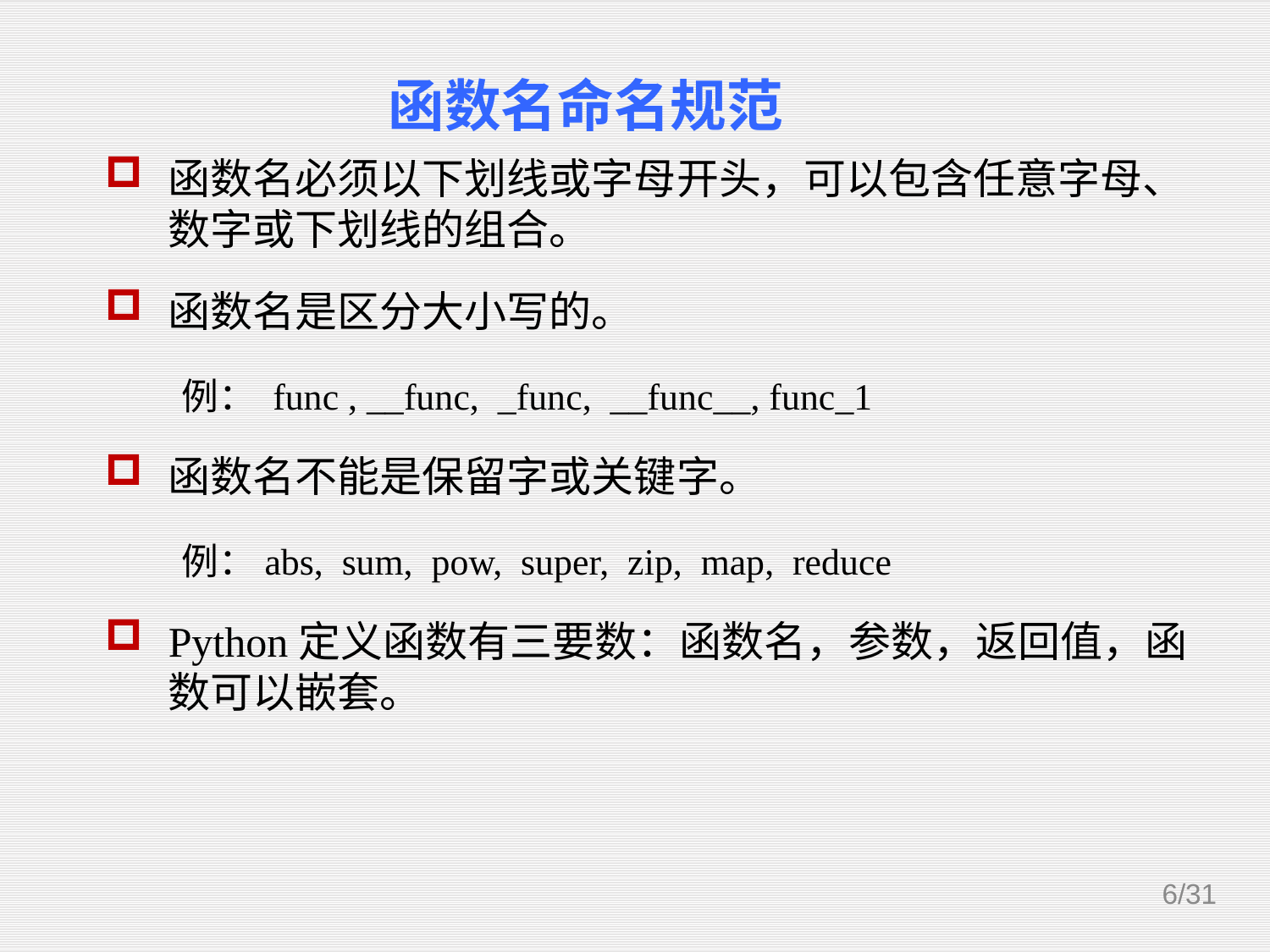

函数名命名规范
函数名必须以下划线或字母开头，可以包含任意字母、数字或下划线的组合。
函数名是区分大小写的。
       例： func , __func,  _func,  __func__, func_1
函数名不能是保留字或关键字。
       例：abs,  sum,  pow,  super,  zip,  map,  reduce
Python定义函数有三要数：函数名，参数，返回值，函数可以嵌套。